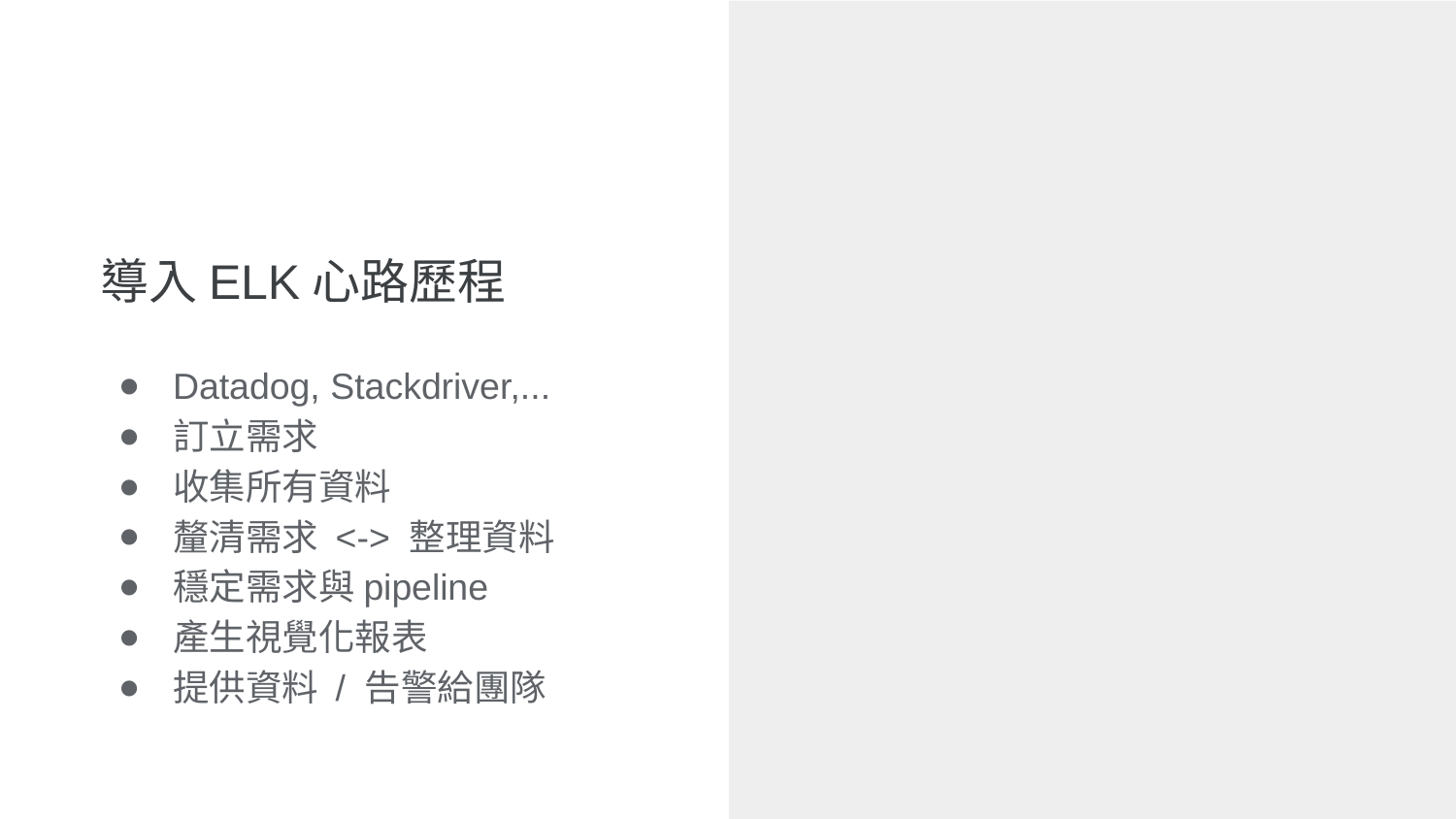

導入ELK心路歷程
Datadog, Stackdriver,...
訂立需求
收集所有資料
釐清需求 <-> 整理資料
穩定需求與pipeline
產生視覺化報表
提供資料 / 告警給團隊